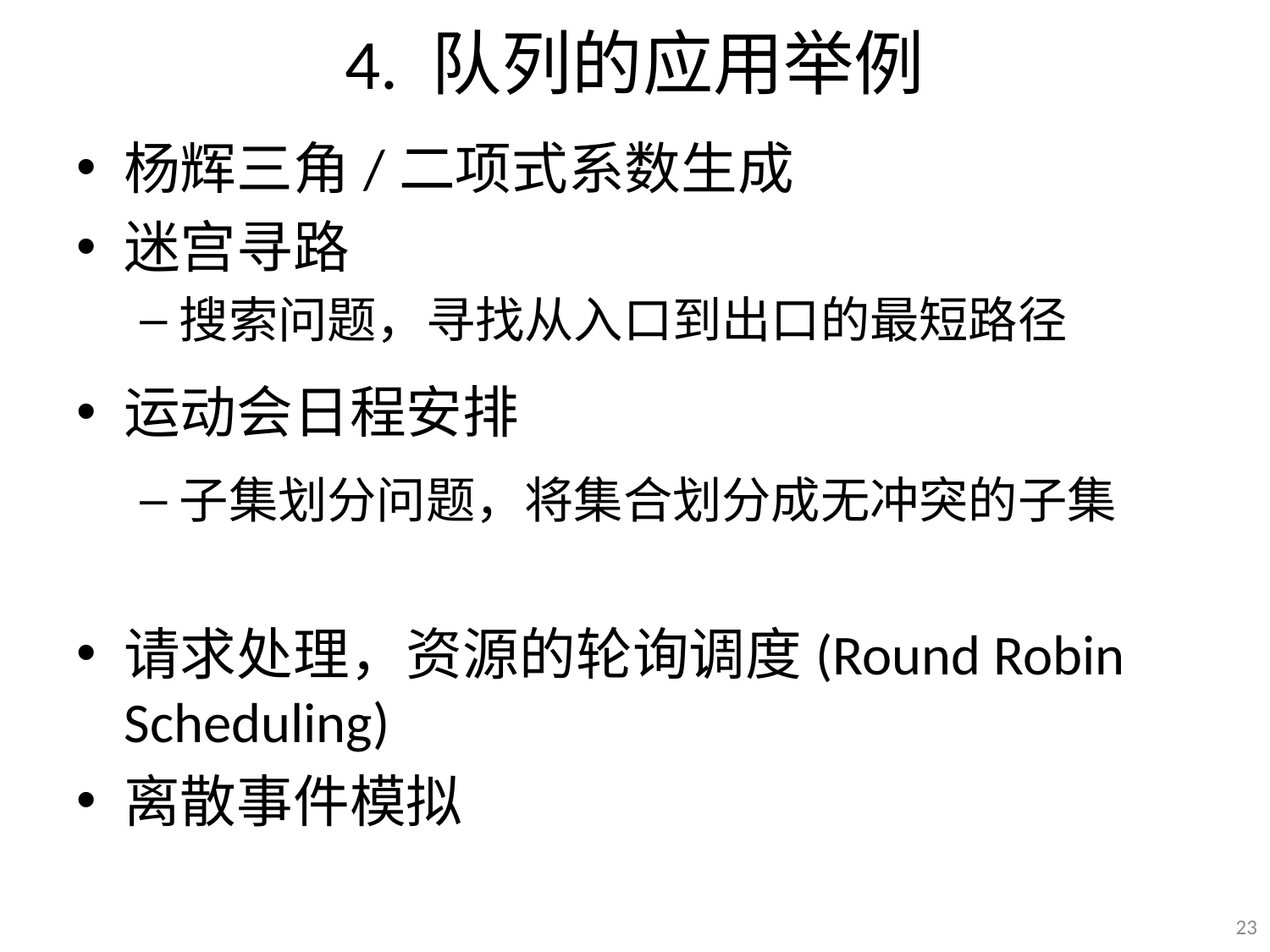

# 4. 队列的应用举例
杨辉三角/二项式系数生成
迷宫寻路
搜索问题，寻找从入口到出口的最短路径
运动会日程安排
子集划分问题，将集合划分成无冲突的子集

请求处理，资源的轮询调度(Round Robin Scheduling)
离散事件模拟

23